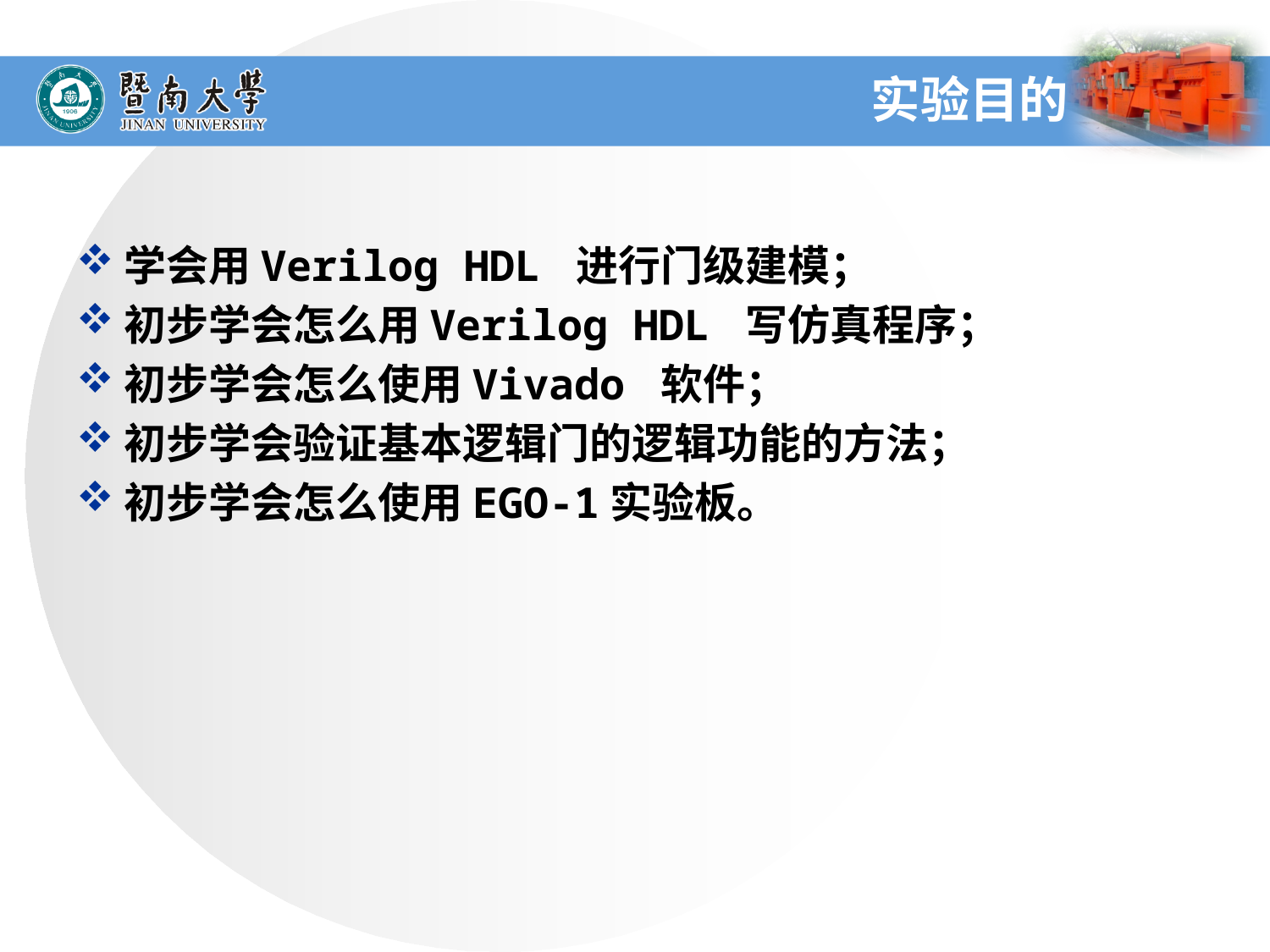

# 实验目的
学会用Verilog HDL 进行门级建模；
初步学会怎么用Verilog HDL 写仿真程序；
初步学会怎么使用Vivado 软件；
初步学会验证基本逻辑门的逻辑功能的方法；
初步学会怎么使用EGO-1实验板。